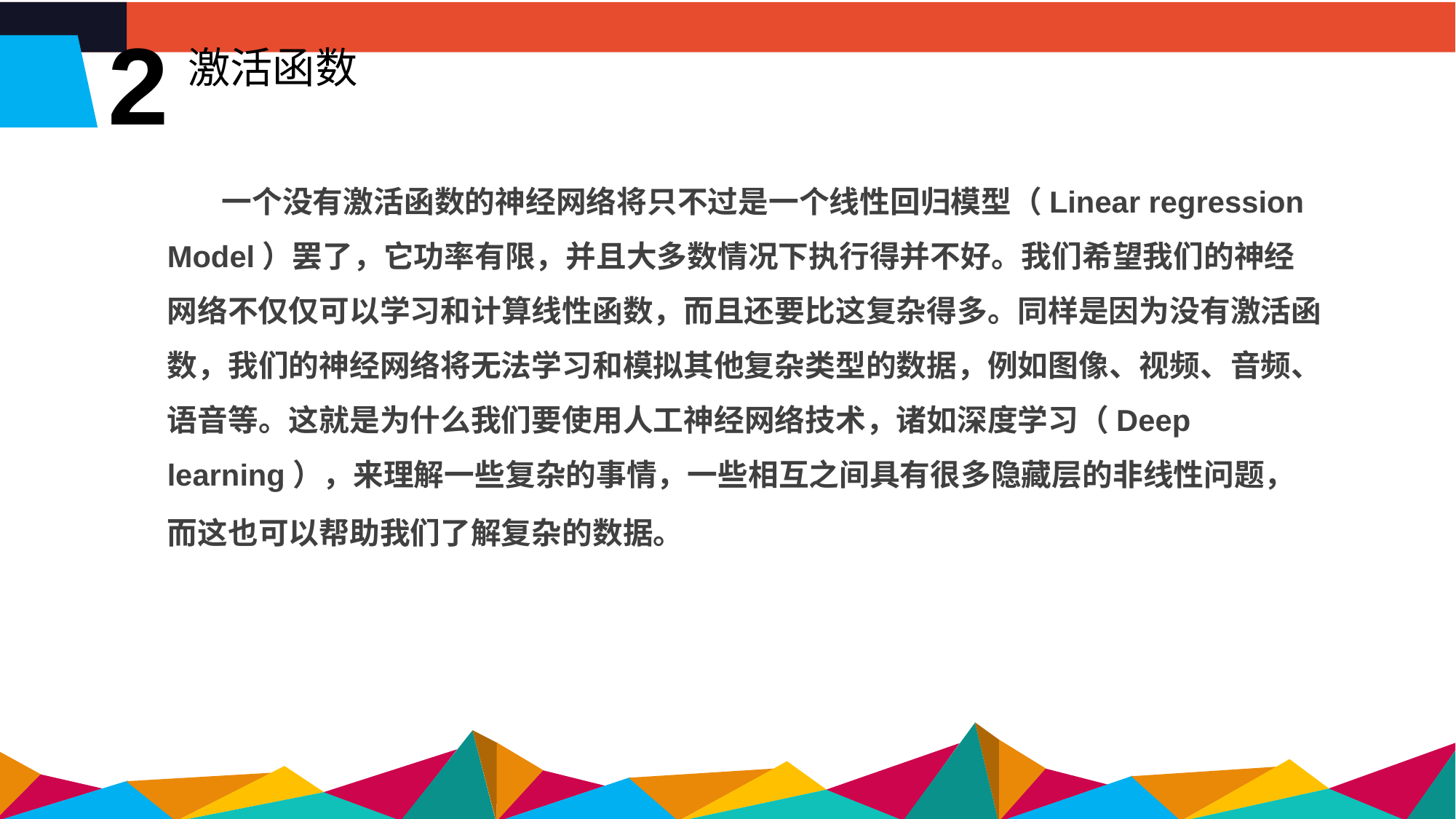

2

激活函数
一个没有激活函数的神经网络将只不过是一个线性回归模型（Linear regression Model）罢了，它功率有限，并且大多数情况下执行得并不好。我们希望我们的神经网络不仅仅可以学习和计算线性函数，而且还要比这复杂得多。同样是因为没有激活函数，我们的神经网络将无法学习和模拟其他复杂类型的数据，例如图像、视频、音频、语音等。这就是为什么我们要使用人工神经网络技术，诸如深度学习（Deep learning），来理解一些复杂的事情，一些相互之间具有很多隐藏层的非线性问题，而这也可以帮助我们了解复杂的数据。